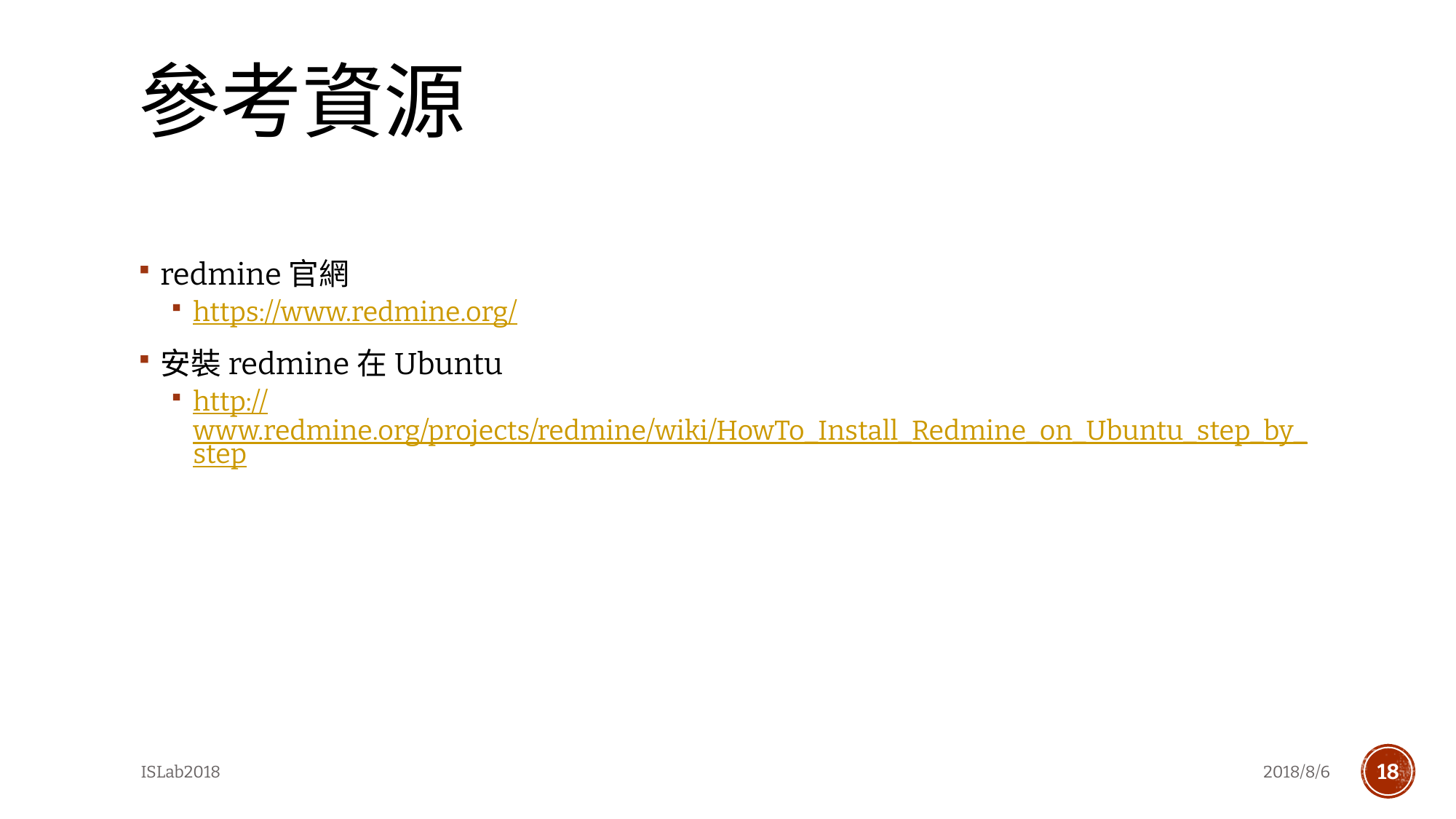

# 參考資源
redmine官網
https://www.redmine.org/
安裝redmine在Ubuntu
http://www.redmine.org/projects/redmine/wiki/HowTo_Install_Redmine_on_Ubuntu_step_by_step
ISLab2018
2018/8/6
18